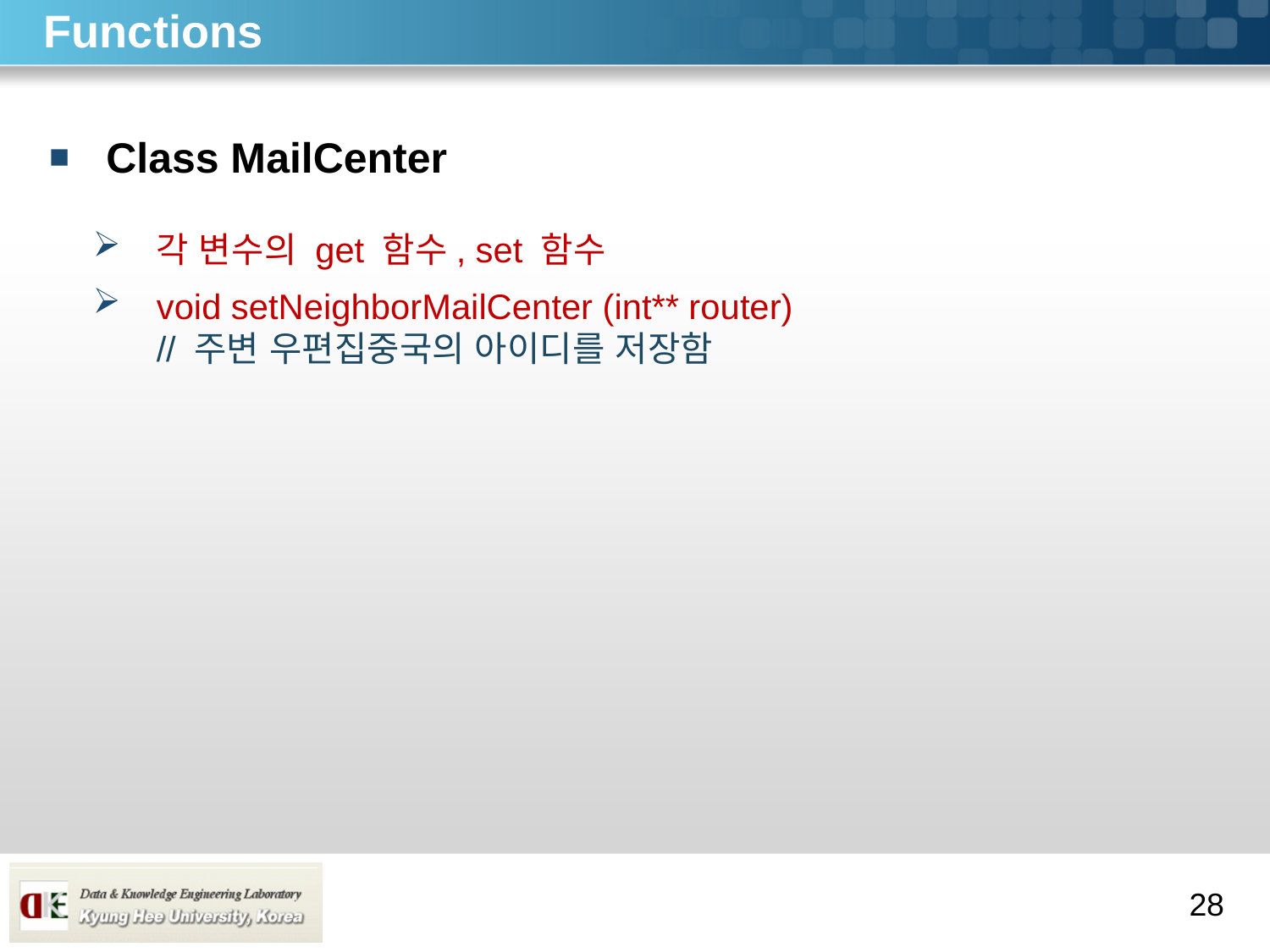

# Functions
 Class MailCenter

각 변수의 get 함수, set 함수
void setNeighborMailCenter (int** router)
// 주변 우편집중국의 아이디를 저장함